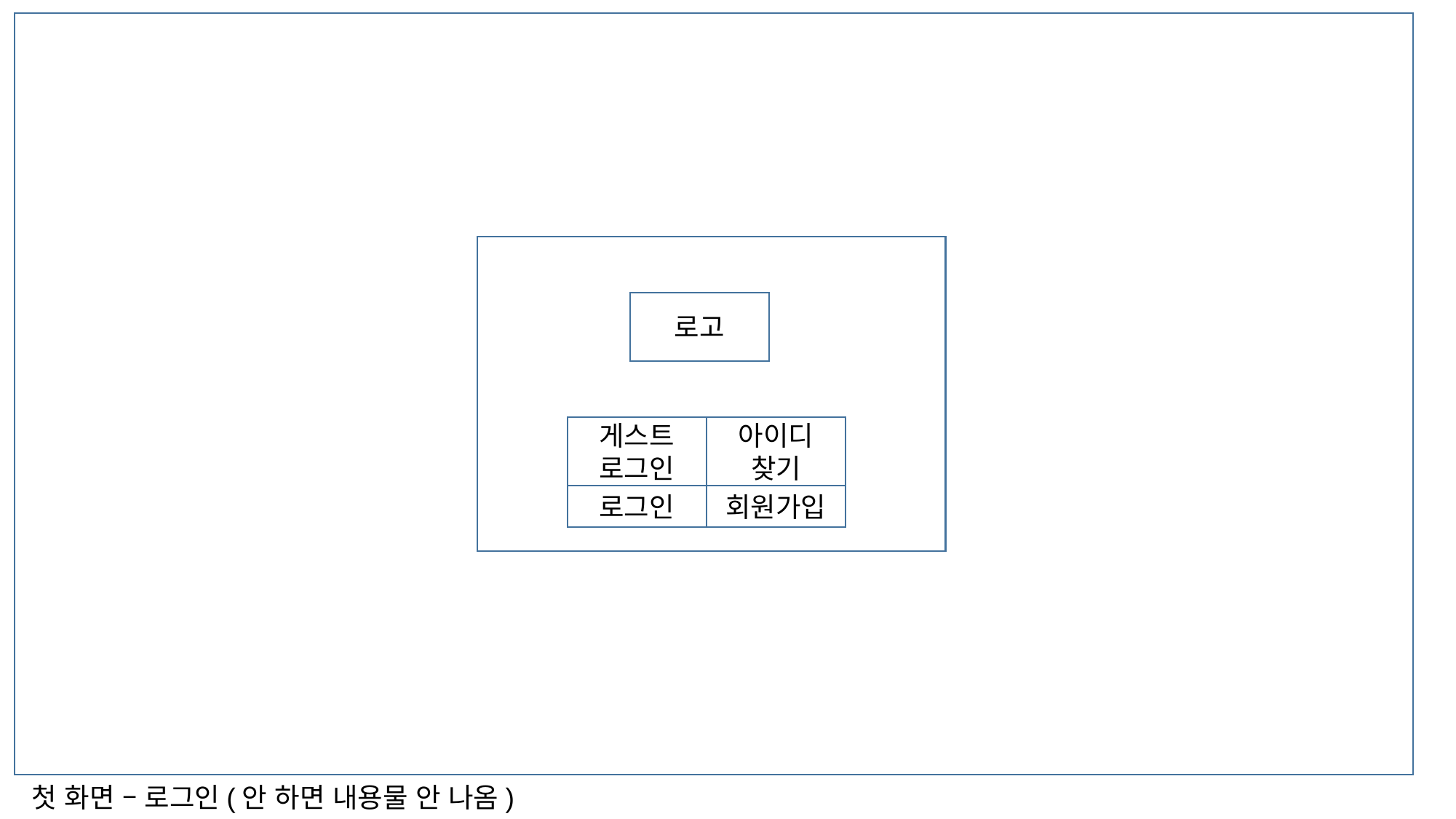

로고
게스트 로그인
아이디 찾기
로그인
회원가입
첫 화면 – 로그인(안 하면 내용물 안 나옴)